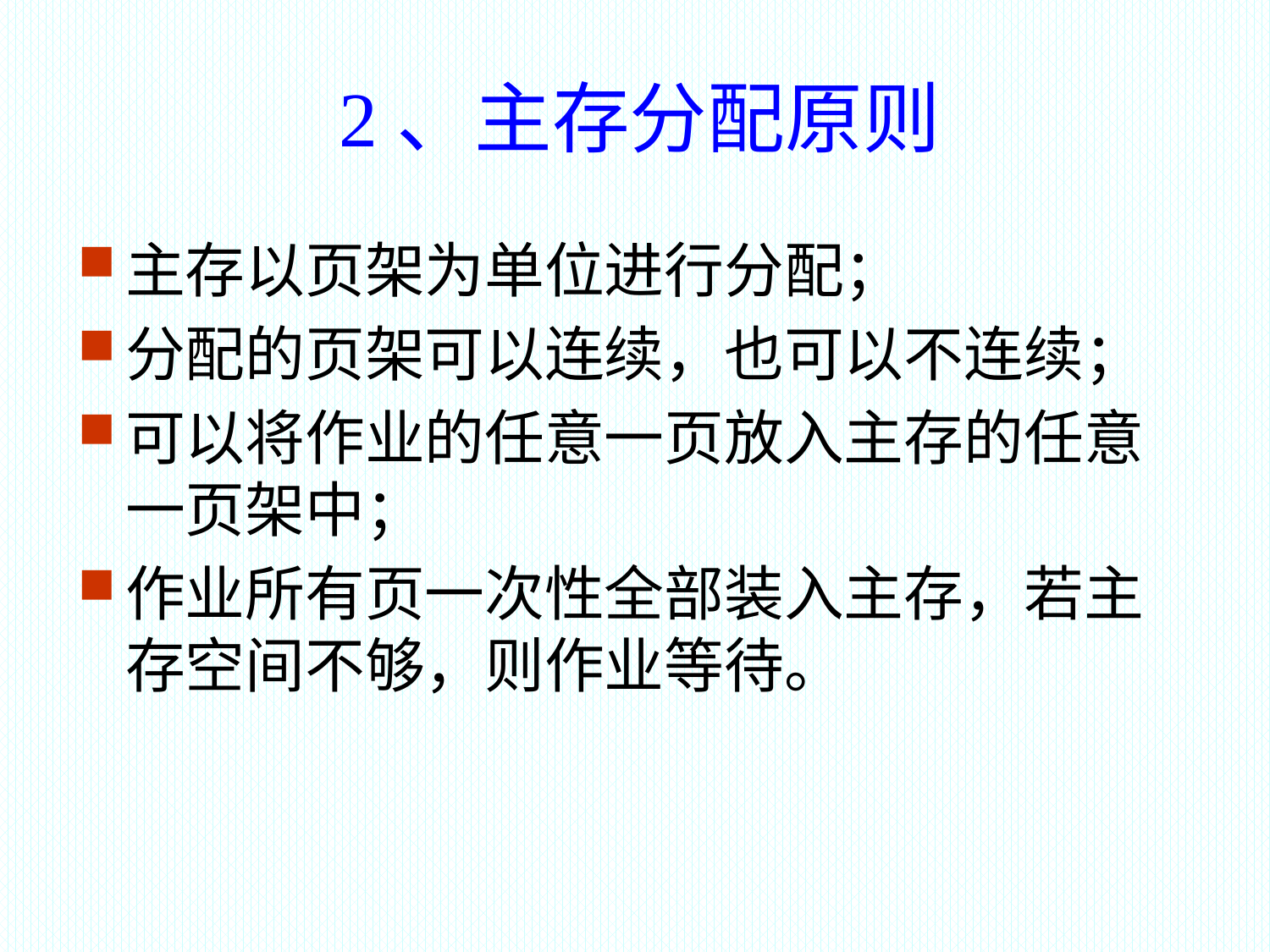

# 2、主存分配原则
主存以页架为单位进行分配；
分配的页架可以连续，也可以不连续；
可以将作业的任意一页放入主存的任意一页架中；
作业所有页一次性全部装入主存，若主存空间不够，则作业等待。